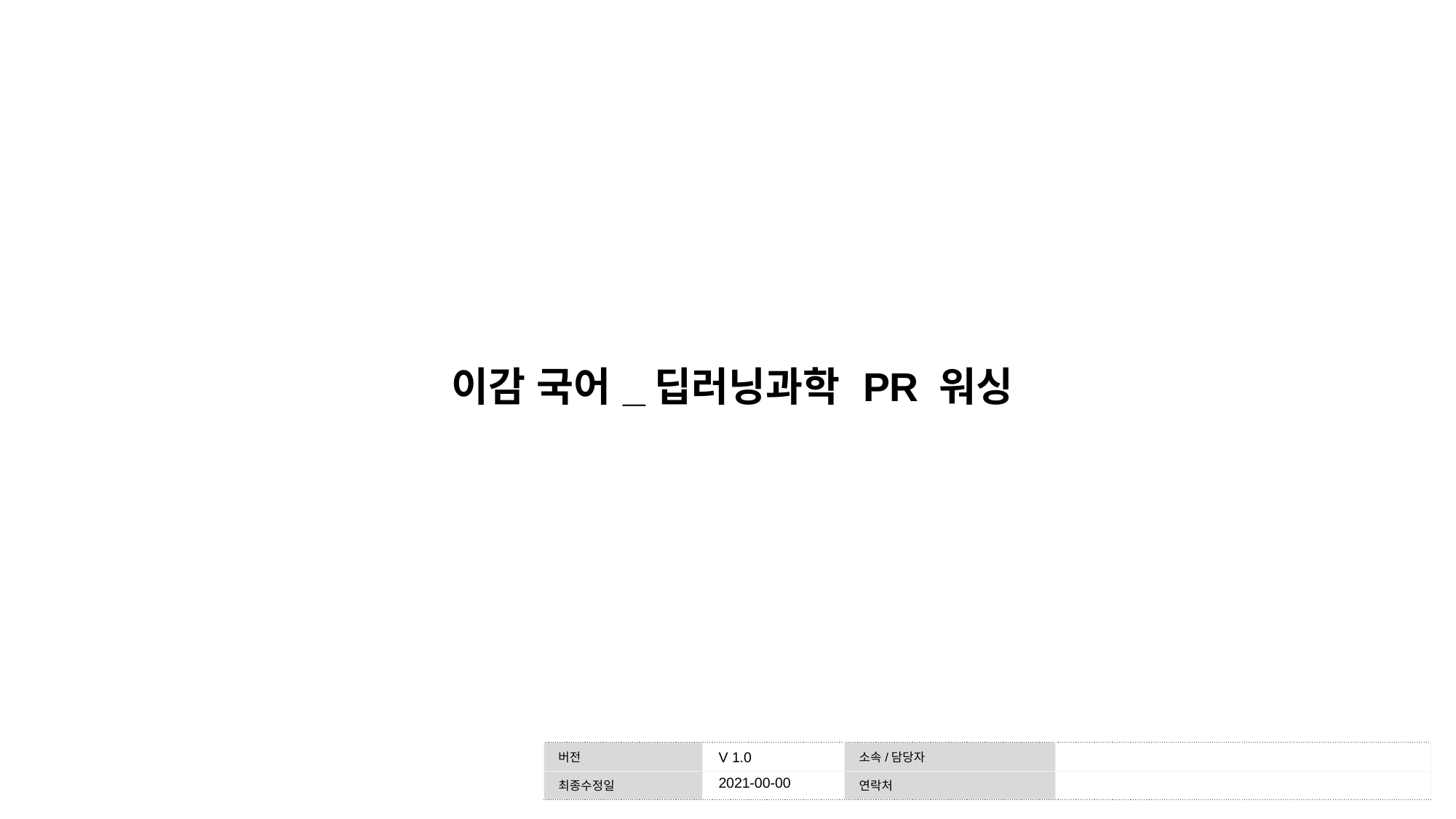

# 이감 국어_딥러닝과학 PR 워싱
V 1.0
2021-00-00